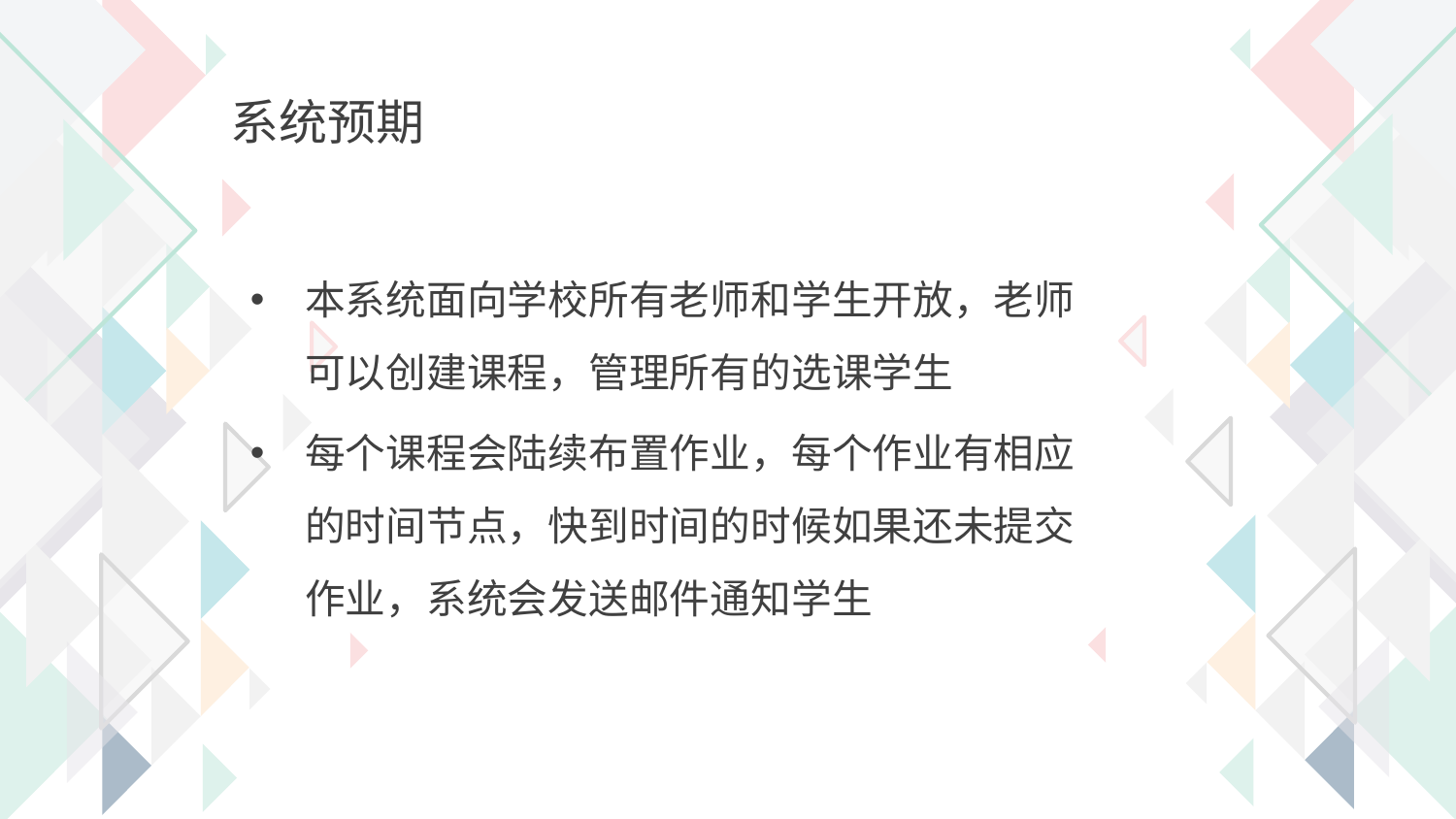

系统预期
本系统面向学校所有老师和学生开放，老师可以创建课程，管理所有的选课学生
每个课程会陆续布置作业，每个作业有相应的时间节点，快到时间的时候如果还未提交作业，系统会发送邮件通知学生